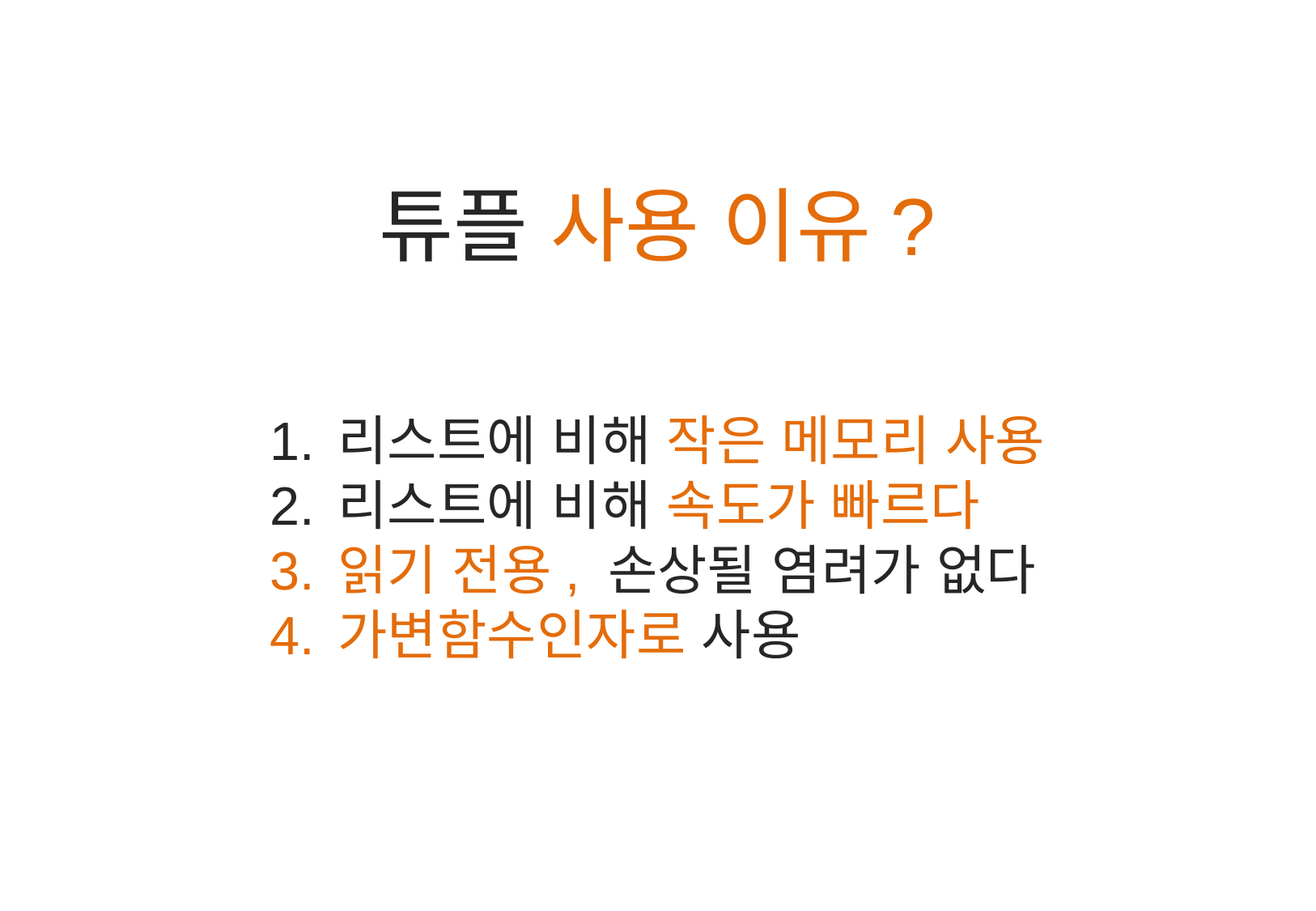

튜플 사용 이유?
리스트에 비해 작은 메모리 사용
리스트에 비해 속도가 빠르다
읽기 전용, 손상될 염려가 없다
가변함수인자로 사용